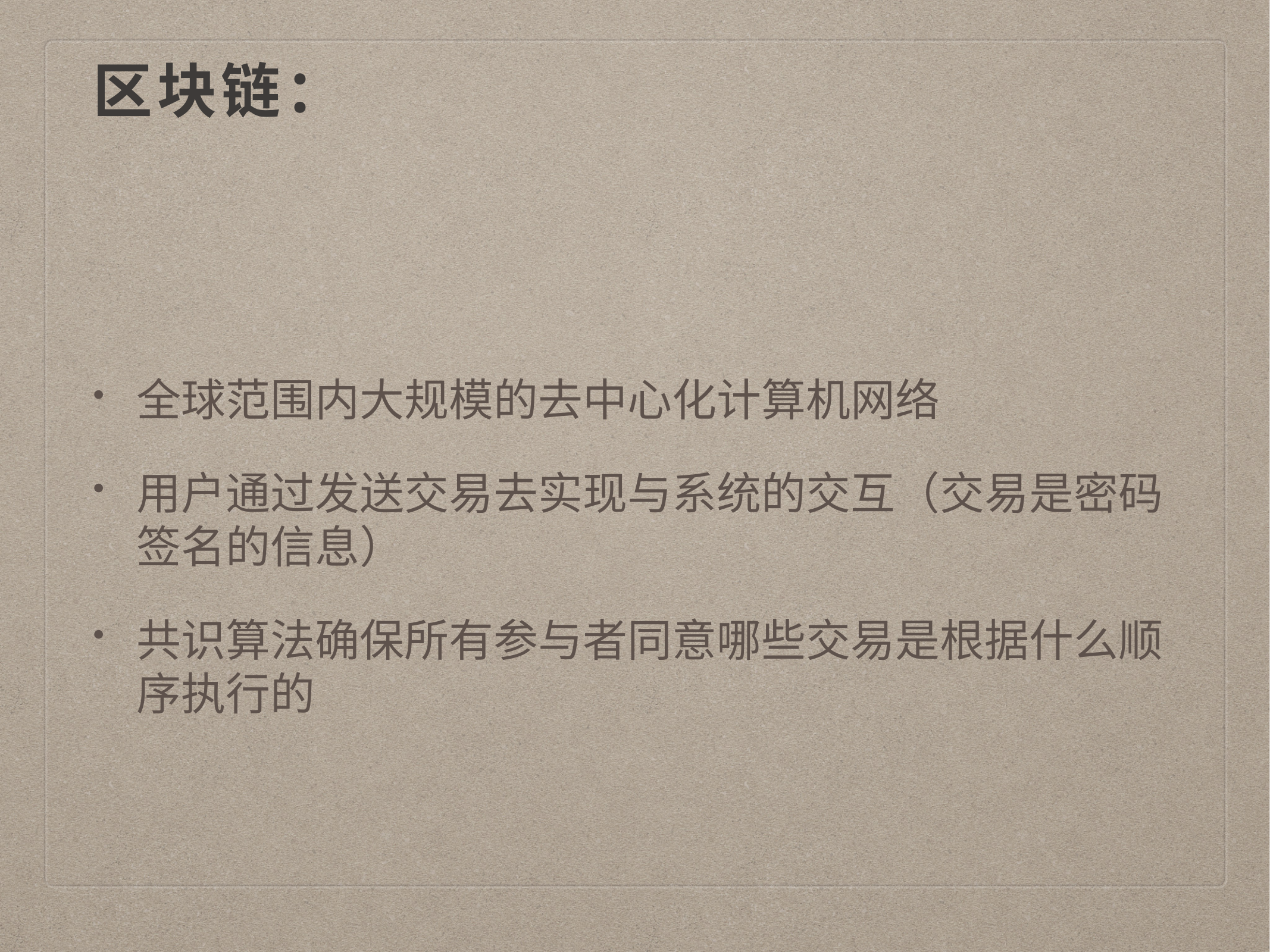

# 区块链：
全球范围内大规模的去中心化计算机网络
用户通过发送交易去实现与系统的交互（交易是密码签名的信息）
共识算法确保所有参与者同意哪些交易是根据什么顺序执行的